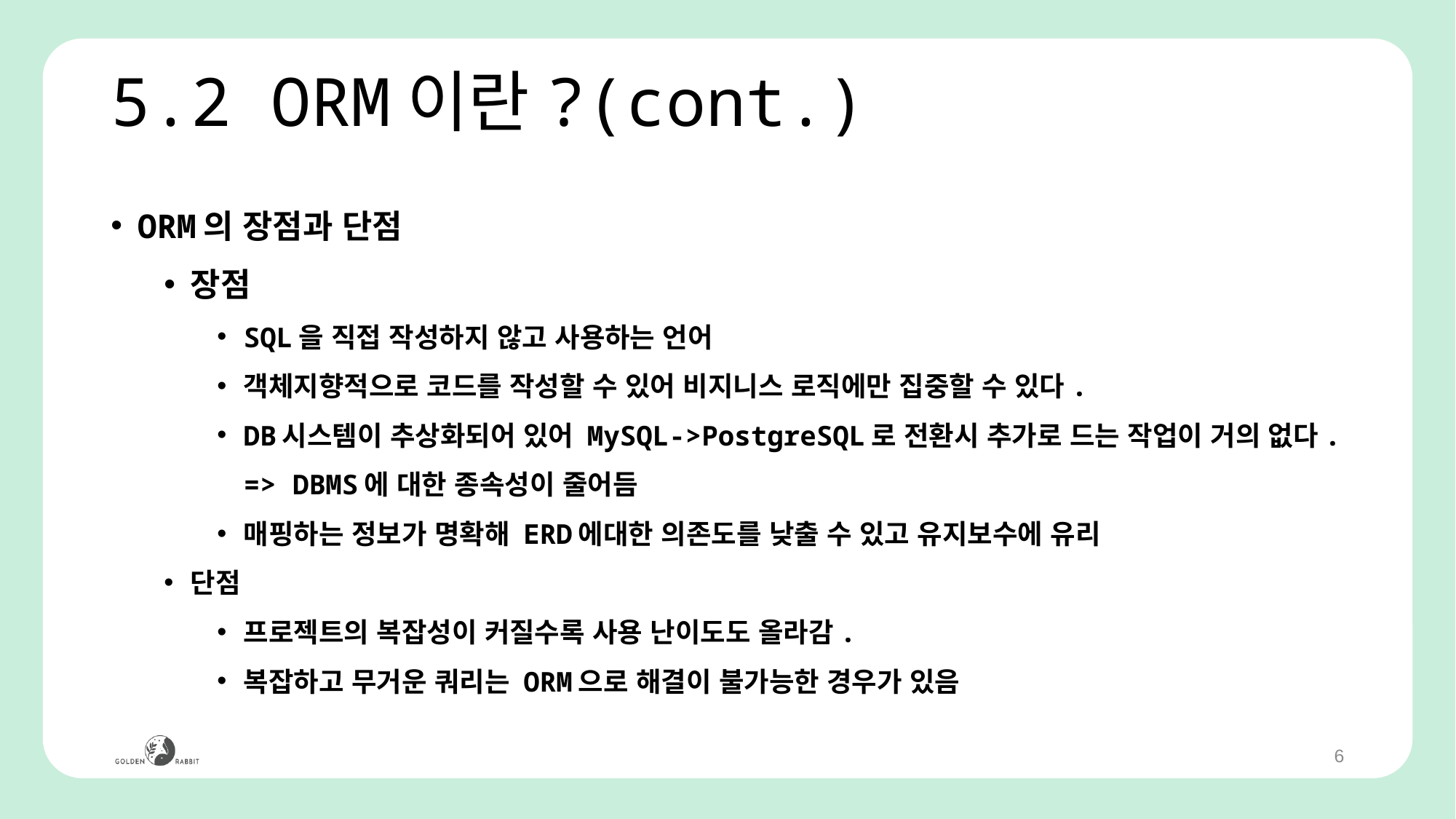

# 5.2 ORM이란?(cont.)
ORM의 장점과 단점
장점
SQL을 직접 작성하지 않고 사용하는 언어
객체지향적으로 코드를 작성할 수 있어 비지니스 로직에만 집중할 수 있다.
DB시스템이 추상화되어 있어 MySQL->PostgreSQL로 전환시 추가로 드는 작업이 거의 없다. => DBMS에 대한 종속성이 줄어듬
매핑하는 정보가 명확해 ERD에대한 의존도를 낮출 수 있고 유지보수에 유리
단점
프로젝트의 복잡성이 커질수록 사용 난이도도 올라감.
복잡하고 무거운 쿼리는 ORM으로 해결이 불가능한 경우가 있음

6